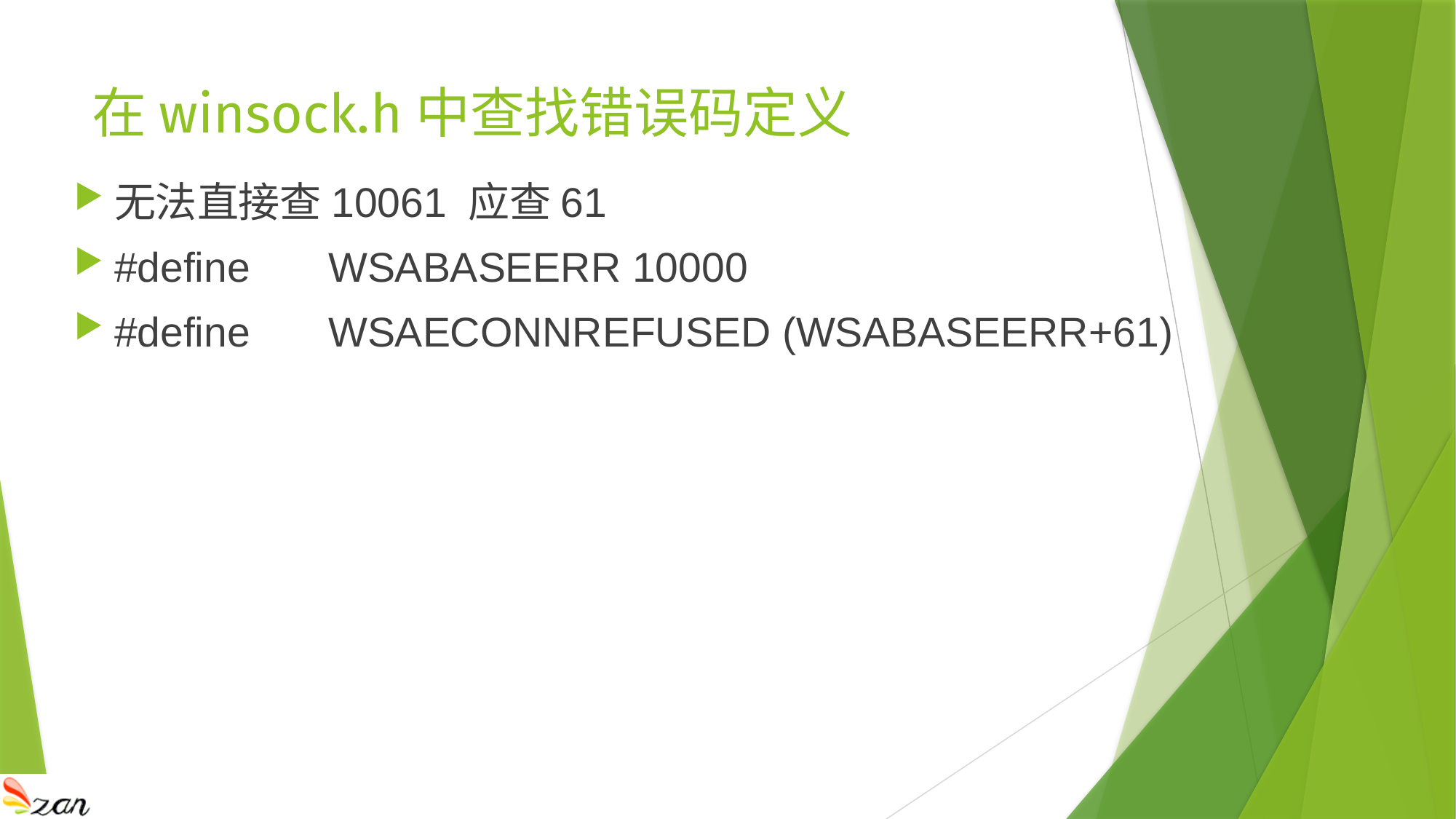

# 在winsock.h中查找错误码定义
无法直接查10061 应查61
#define	WSABASEERR 10000
#define	WSAECONNREFUSED (WSABASEERR+61)